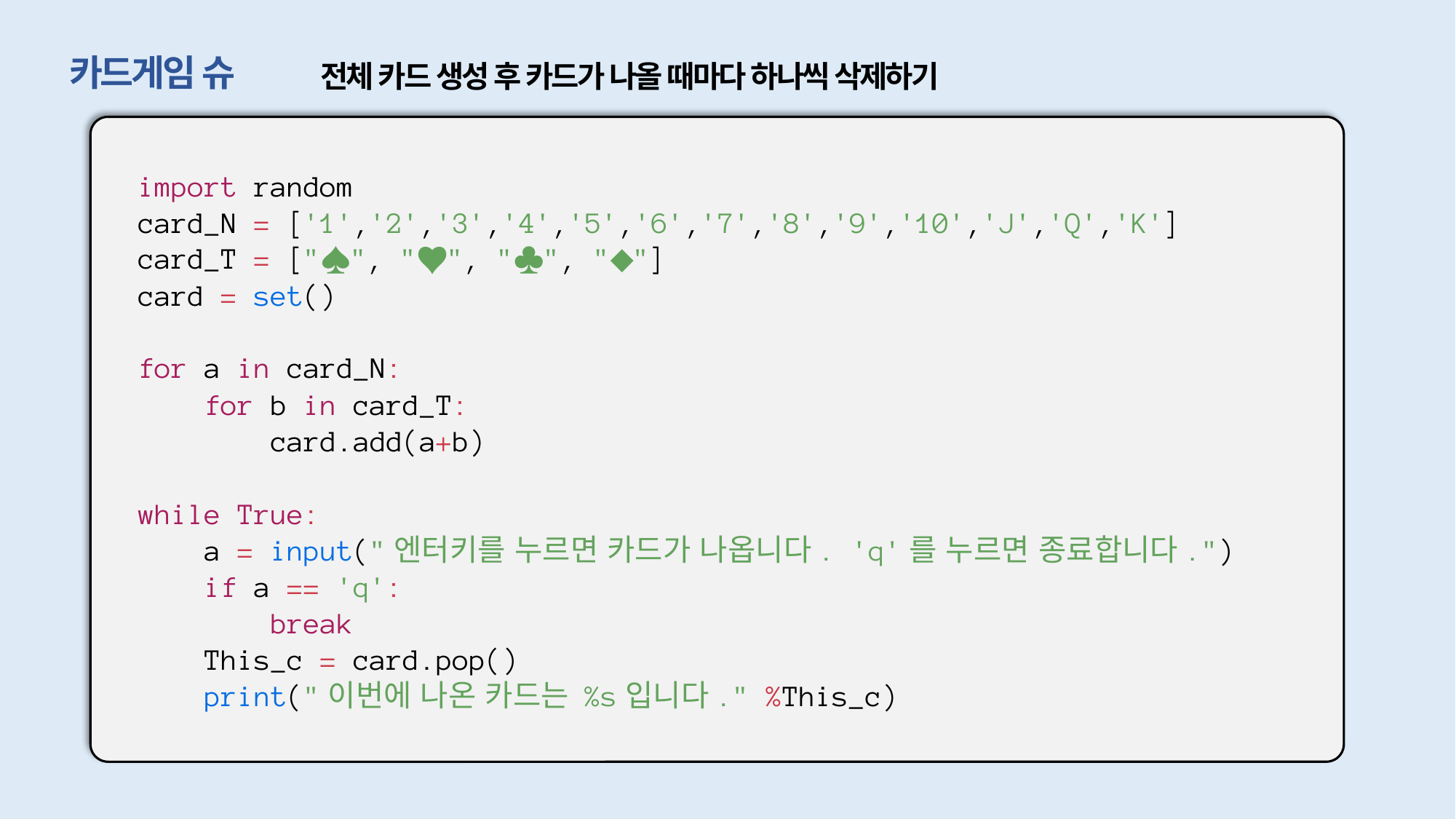

카드게임 슈
전체 카드 생성 후 카드가 나올 때마다 하나씩 삭제하기
import random
card_N = ['1','2','3','4','5','6','7','8','9','10','J','Q','K']
card_T = ["♠", "♥", "♣", "◆"]
card = set()
for a in card_N:
    for b in card_T:
        card.add(a+b)
while True:
    a = input("엔터키를 누르면 카드가 나옵니다. 'q'를 누르면 종료합니다.")
    if a == 'q':
        break
    This_c = card.pop()
    print("이번에 나온 카드는 %s입니다." %This_c)